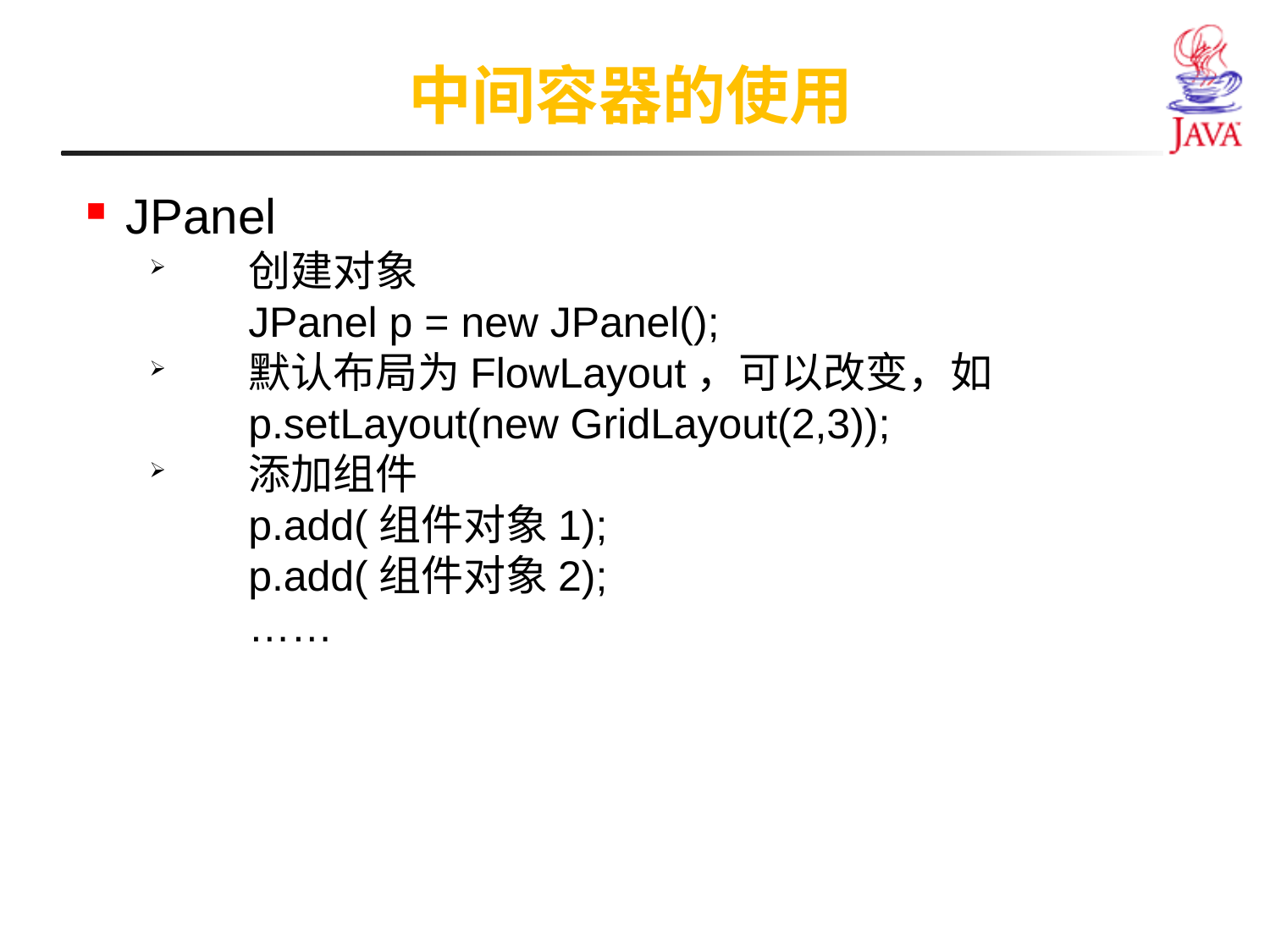

中间容器的使用
JPanel
创建对象
JPanel p = new JPanel();
默认布局为FlowLayout，可以改变，如
p.setLayout(new GridLayout(2,3));
添加组件
p.add(组件对象1);
p.add(组件对象2);
……